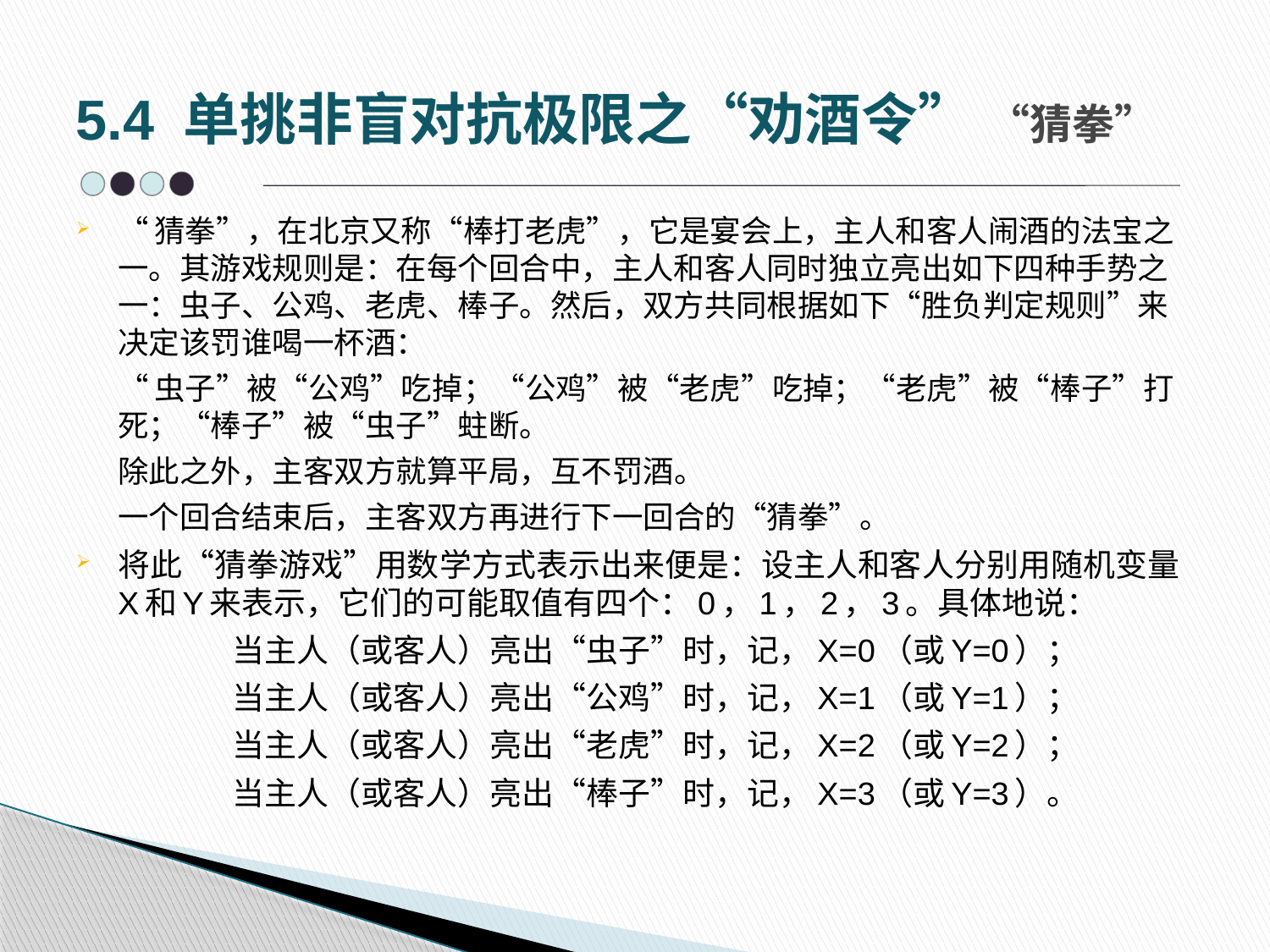

# 5.4 单挑非盲对抗极限之“劝酒令” “猜拳”

“猜拳”，在北京又称“棒打老虎”，它是宴会上，主人和客人闹酒的法宝之一。其游戏规则是：在每个回合中，主人和客人同时独立亮出如下四种手势之一：虫子、公鸡、老虎、棒子。然后，双方共同根据如下“胜负判定规则”来决定该罚谁喝一杯酒：
	“虫子”被“公鸡”吃掉；“公鸡”被“老虎”吃掉；“老虎”被“棒子”打死；“棒子”被“虫子”蛀断。
	除此之外，主客双方就算平局，互不罚酒。
	一个回合结束后，主客双方再进行下一回合的“猜拳”。
将此“猜拳游戏”用数学方式表示出来便是：设主人和客人分别用随机变量X和Y来表示，它们的可能取值有四个：0，1，2，3。具体地说：
	当主人（或客人）亮出“虫子”时，记，X=0（或Y=0）；
	当主人（或客人）亮出“公鸡”时，记，X=1（或Y=1）；
	当主人（或客人）亮出“老虎”时，记，X=2（或Y=2）；
	当主人（或客人）亮出“棒子”时，记，X=3（或Y=3）。